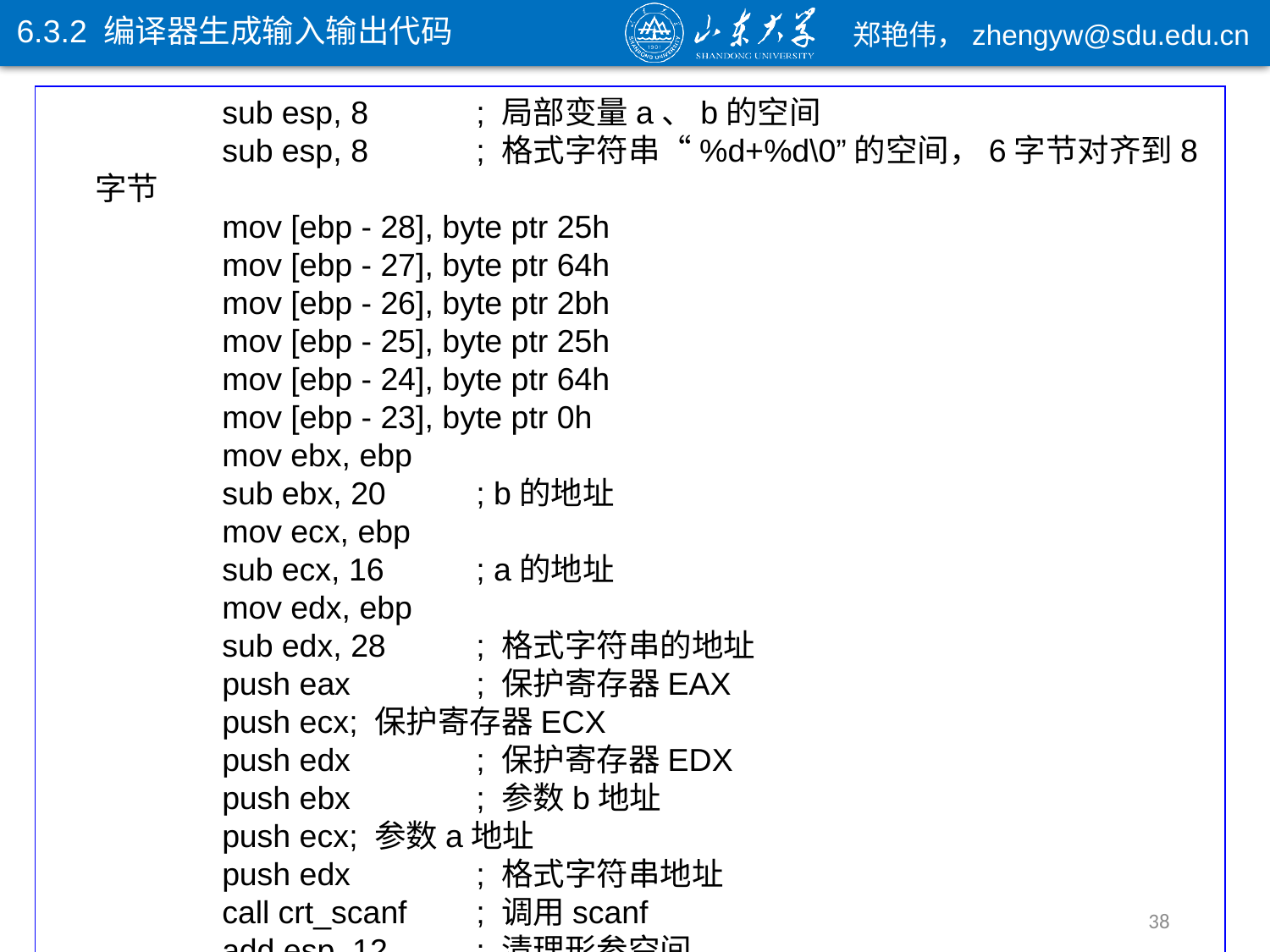

6.3.2 编译器生成输入输出代码
		sub esp, 8	; 局部变量a、b的空间
		sub esp, 8	; 格式字符串“%d+%d\0”的空间，6字节对齐到8字节
		mov [ebp - 28], byte ptr 25h
		mov [ebp - 27], byte ptr 64h
		mov [ebp - 26], byte ptr 2bh
		mov [ebp - 25], byte ptr 25h
		mov [ebp - 24], byte ptr 64h
		mov [ebp - 23], byte ptr 0h
		mov ebx, ebp
		sub ebx, 20	; b的地址
		mov ecx, ebp
		sub ecx, 16	; a的地址
		mov edx, ebp
		sub edx, 28	; 格式字符串的地址
		push eax	; 保护寄存器EAX
		push ecx	; 保护寄存器ECX
		push edx	; 保护寄存器EDX
		push ebx	; 参数b地址
		push ecx	; 参数a地址
		push edx	; 格式字符串地址
		call crt_scanf	; 调用scanf
		add esp, 12	; 清理形参空间
38